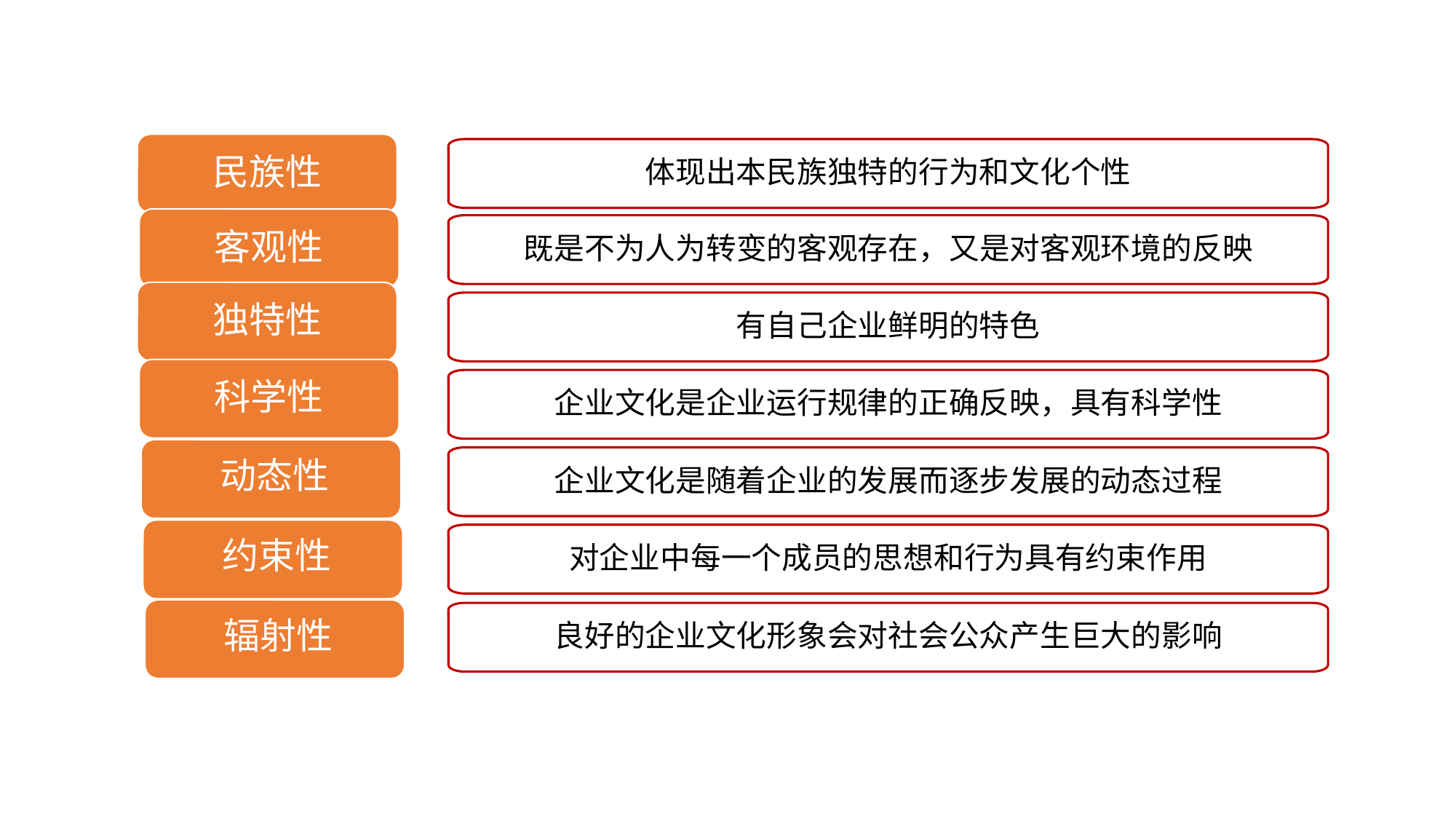

民族性
体现出本民族独特的行为和文化个性

客观性
既是不为人为转变的客观存在，又是对客观环境的反映

独特性
有自己企业鲜明的特色

科学性
企业文化是企业运行规律的正确反映，具有科学性

动态性
企业文化是随着企业的发展而逐步发展的动态过程

约束性
对企业中每一个成员的思想和行为具有约束作用

辐射性
良好的企业文化形象会对社会公众产生巨大的影响